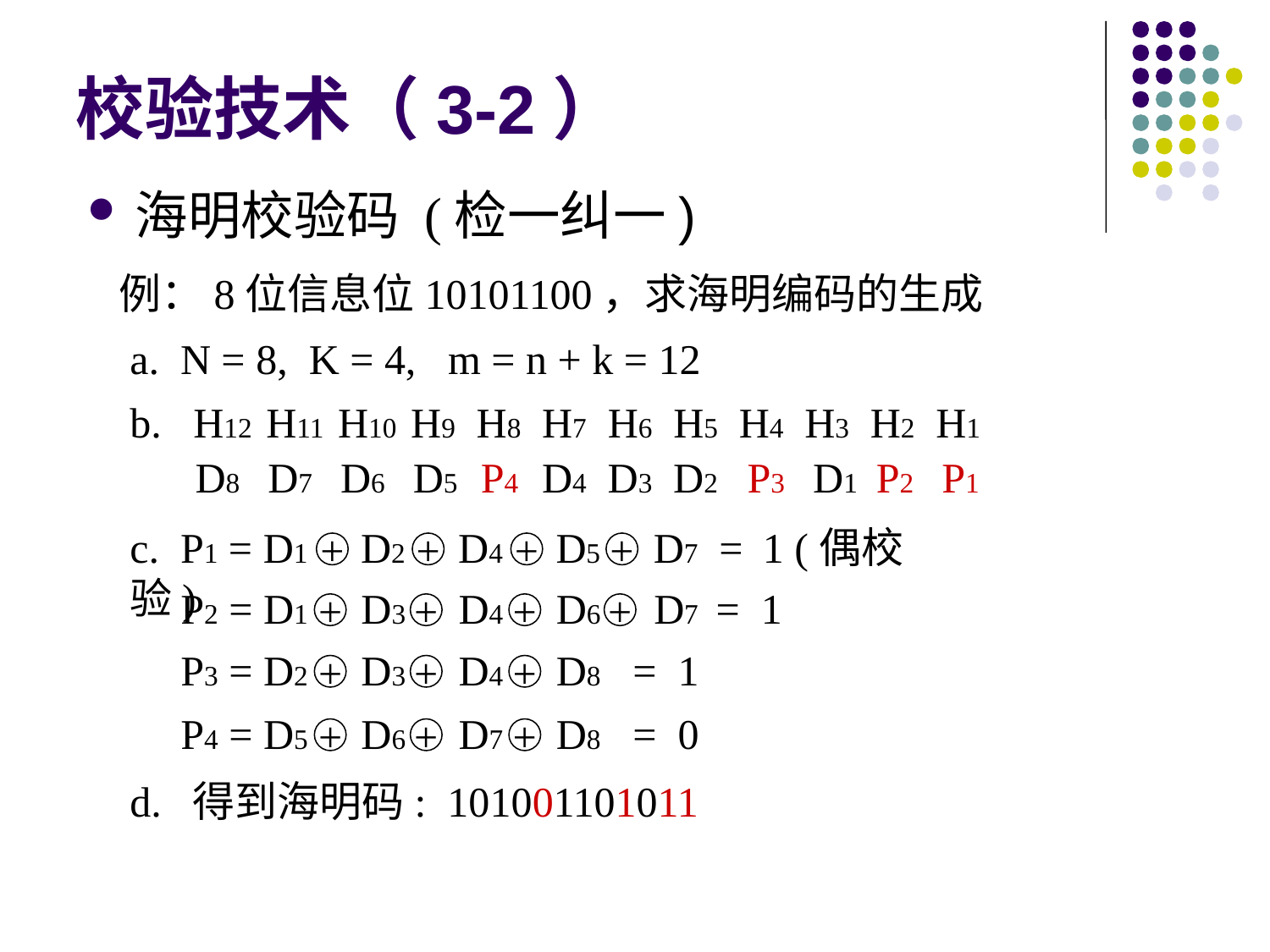

# 校验技术（3-2）
海明校验码 (检一纠一)

例：8位信息位10101100，求海明编码的生成
a.  N = 8,  K = 4,   m = n + k = 12
H12  H11  H10  H9   H8   H7   H6   H5   H4   H3   H2   H1
                            P4                        P3           P2    P1
D8    D7    D6    D5          D4   D3   D2          D1
c.  P1 = D1     D2     D4     D5     D7  =  1 (偶校验)
+
+
+
+
     P2 = D1     D3     D4     D6     D7  =  1
+
+
+
+
     P3 = D2     D3     D4     D8   =  1
+
+
+
     P4 = D5     D6     D7     D8   =  0
+
+
+
d.  得到海明码:  101001101011

67